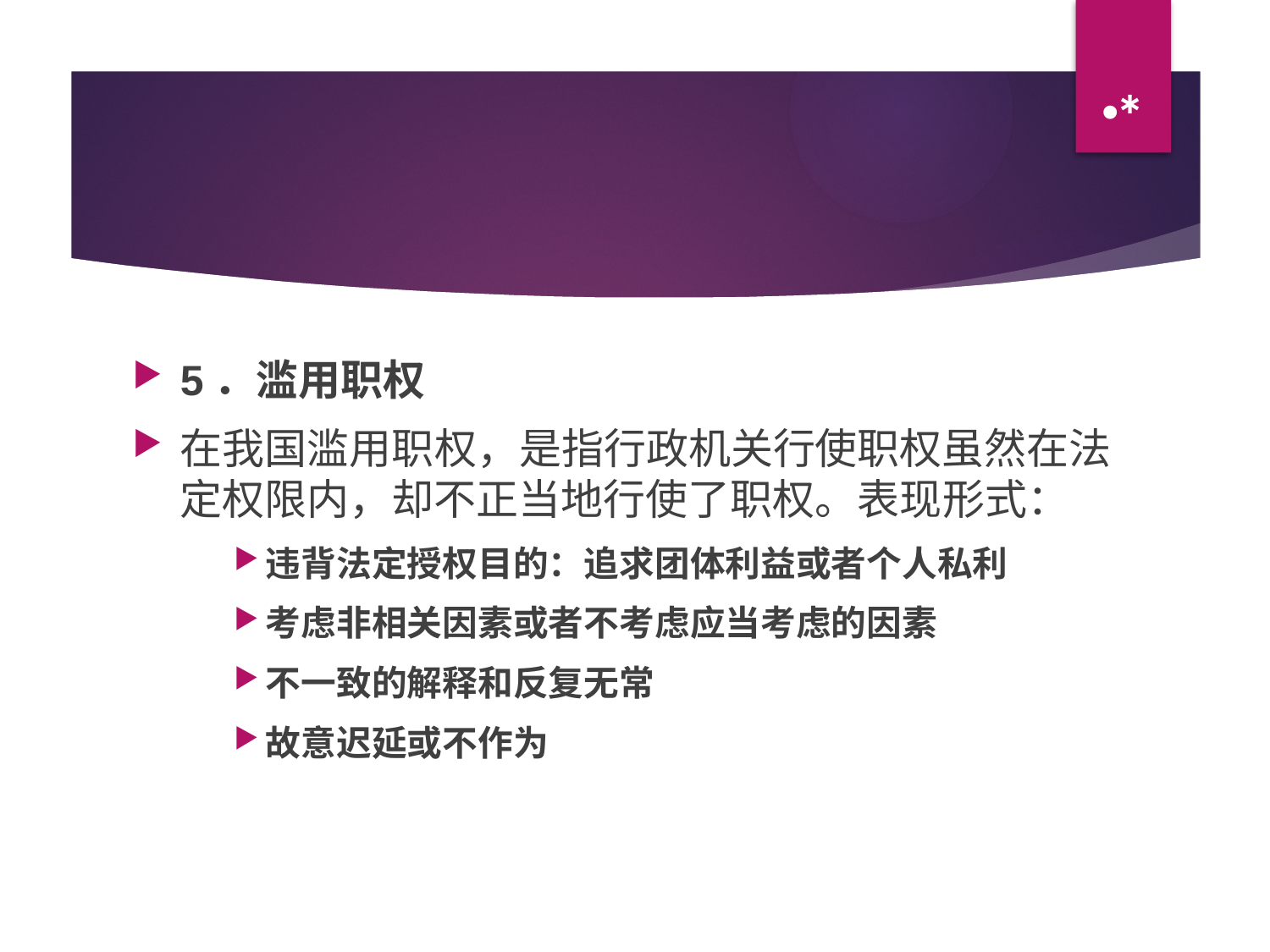

*
#
5．滥用职权
在我国滥用职权，是指行政机关行使职权虽然在法定权限内，却不正当地行使了职权。表现形式：
违背法定授权目的：追求团体利益或者个人私利
考虑非相关因素或者不考虑应当考虑的因素
不一致的解释和反复无常
故意迟延或不作为